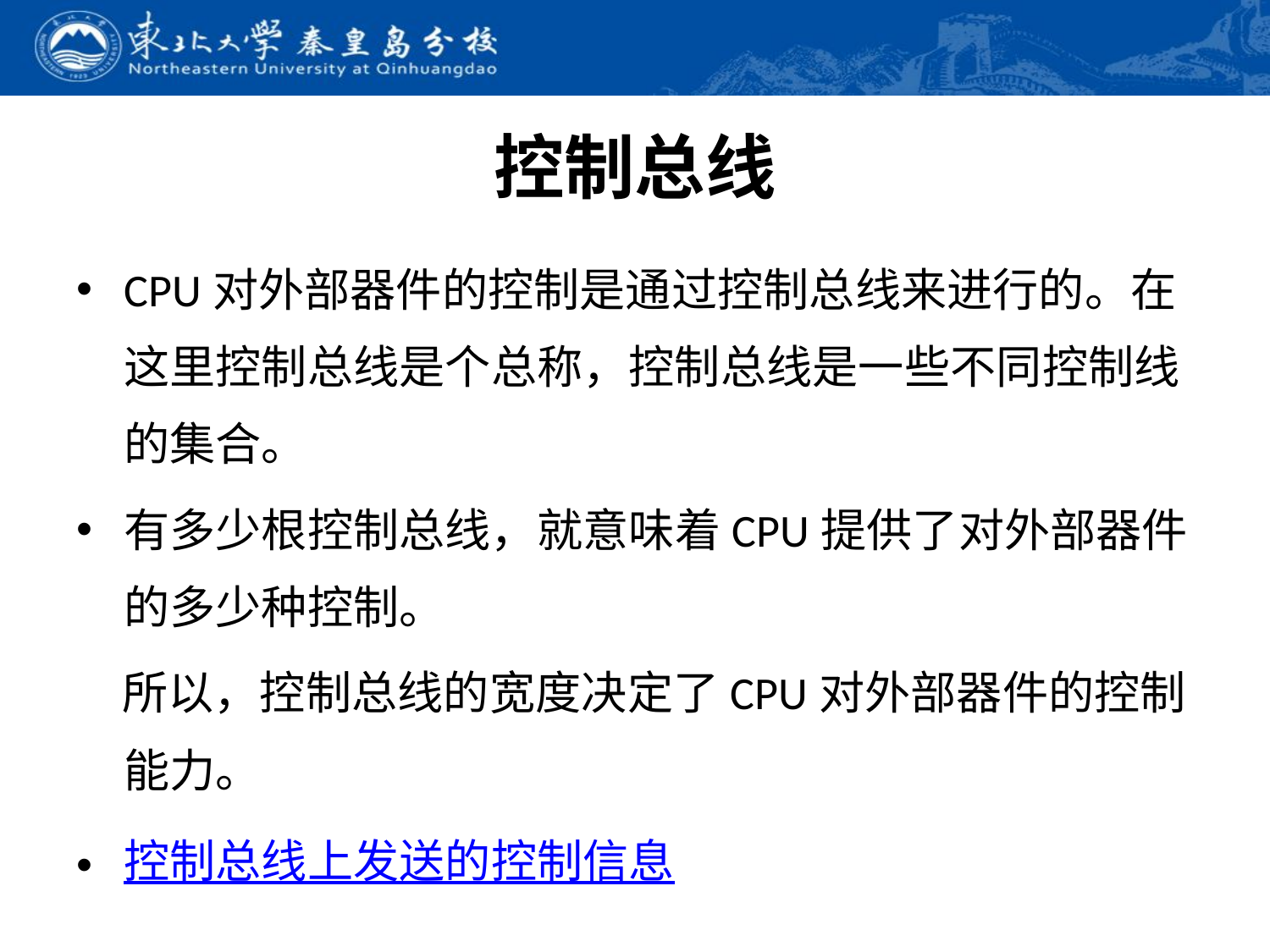

# 控制总线
CPU对外部器件的控制是通过控制总线来进行的。在这里控制总线是个总称，控制总线是一些不同控制线的集合。
有多少根控制总线，就意味着CPU提供了对外部器件的多少种控制。
　所以，控制总线的宽度决定了CPU对外部器件的控制能力。
控制总线上发送的控制信息